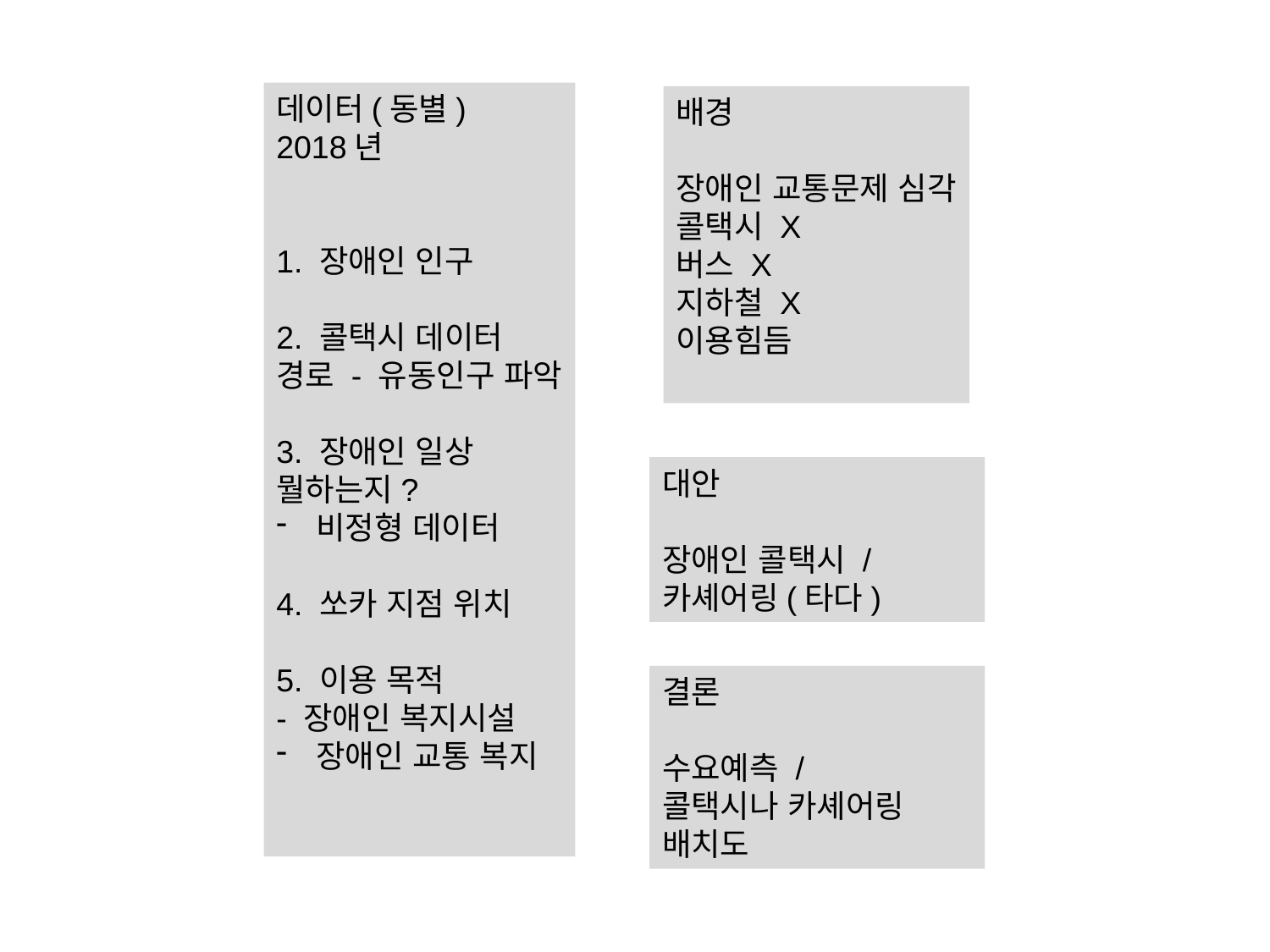

데이터(동별)
2018년

1. 장애인 인구

2. 콜택시 데이터
경로 - 유동인구 파악

3. 장애인 일상
뭘하는지?
비정형 데이터

4. 쏘카 지점 위치

5. 이용 목적
- 장애인 복지시설
장애인 교통 복지

배경

장애인 교통문제 심각
콜택시 X
버스 X
지하철 X
이용힘듬

대안

장애인 콜택시 /
카셰어링(타다)
결론

수요예측 /
콜택시나 카셰어링
배치도